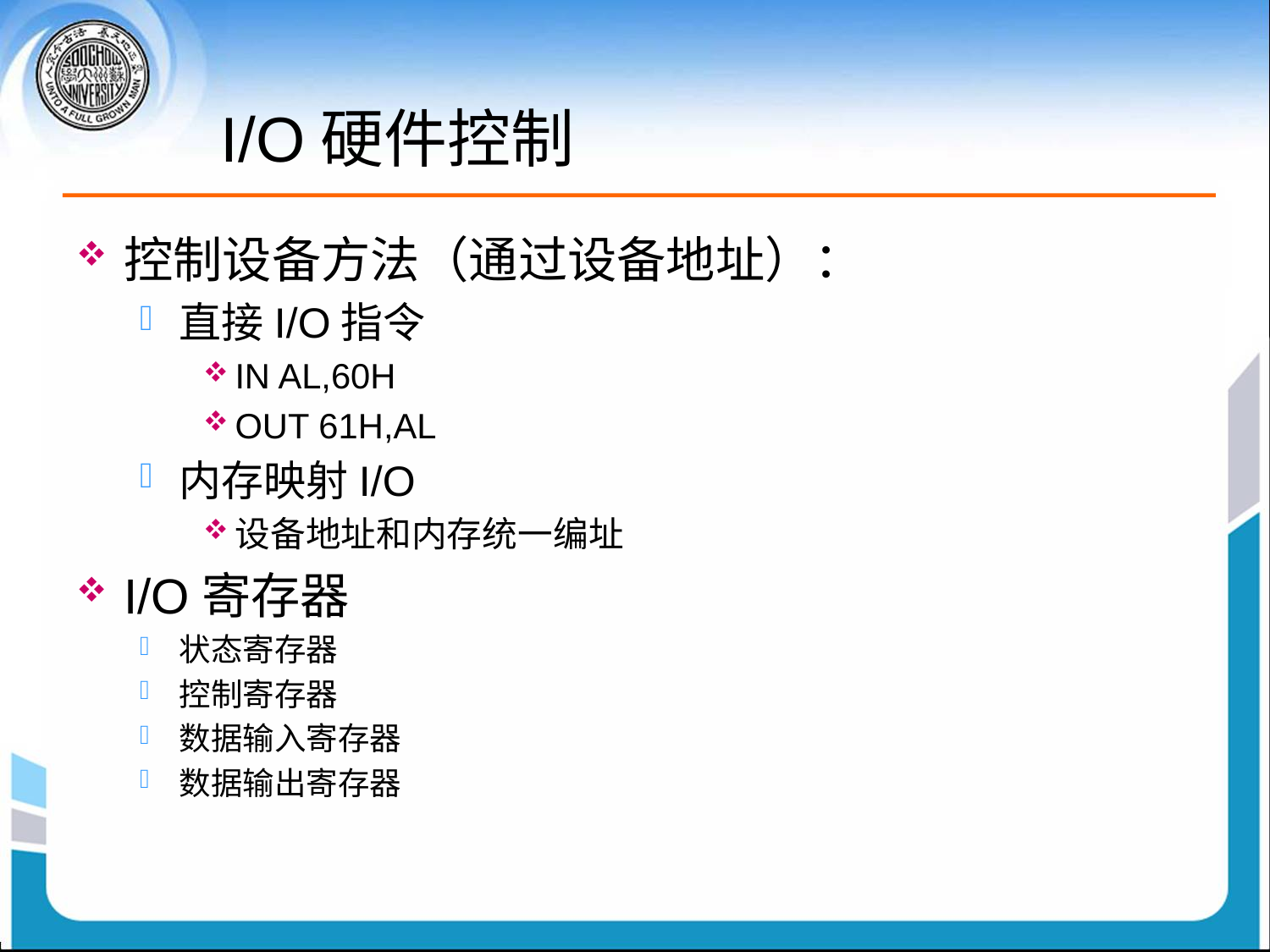

# I/O硬件控制
控制设备方法（通过设备地址）：
直接I/O指令
IN AL,60H
OUT 61H,AL
内存映射I/O
设备地址和内存统一编址
I/O寄存器
状态寄存器
控制寄存器
数据输入寄存器
数据输出寄存器